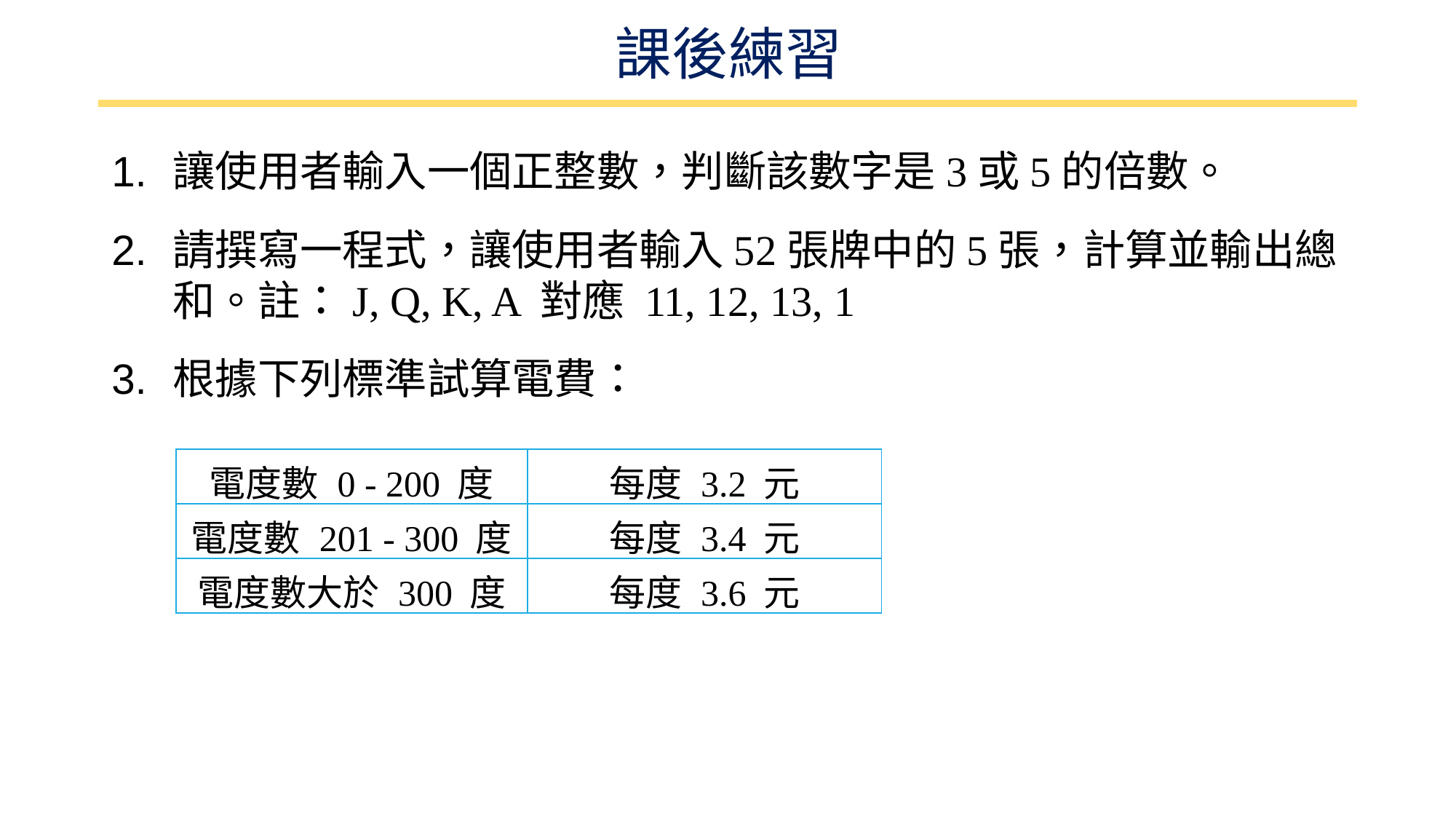

# 課後練習
讓使用者輸入一個正整數，判斷該數字是3或5的倍數。
請撰寫一程式，讓使用者輸入52張牌中的5張，計算並輸出總和。註：J, Q, K, A 對應 11, 12, 13, 1
根據下列標準試算電費：
| 電度數 0 - 200 度 | 每度 3.2 元 |
| --- | --- |
| 電度數 201 - 300 度 | 每度 3.4 元 |
| 電度數大於 300 度 | 每度 3.6 元 |